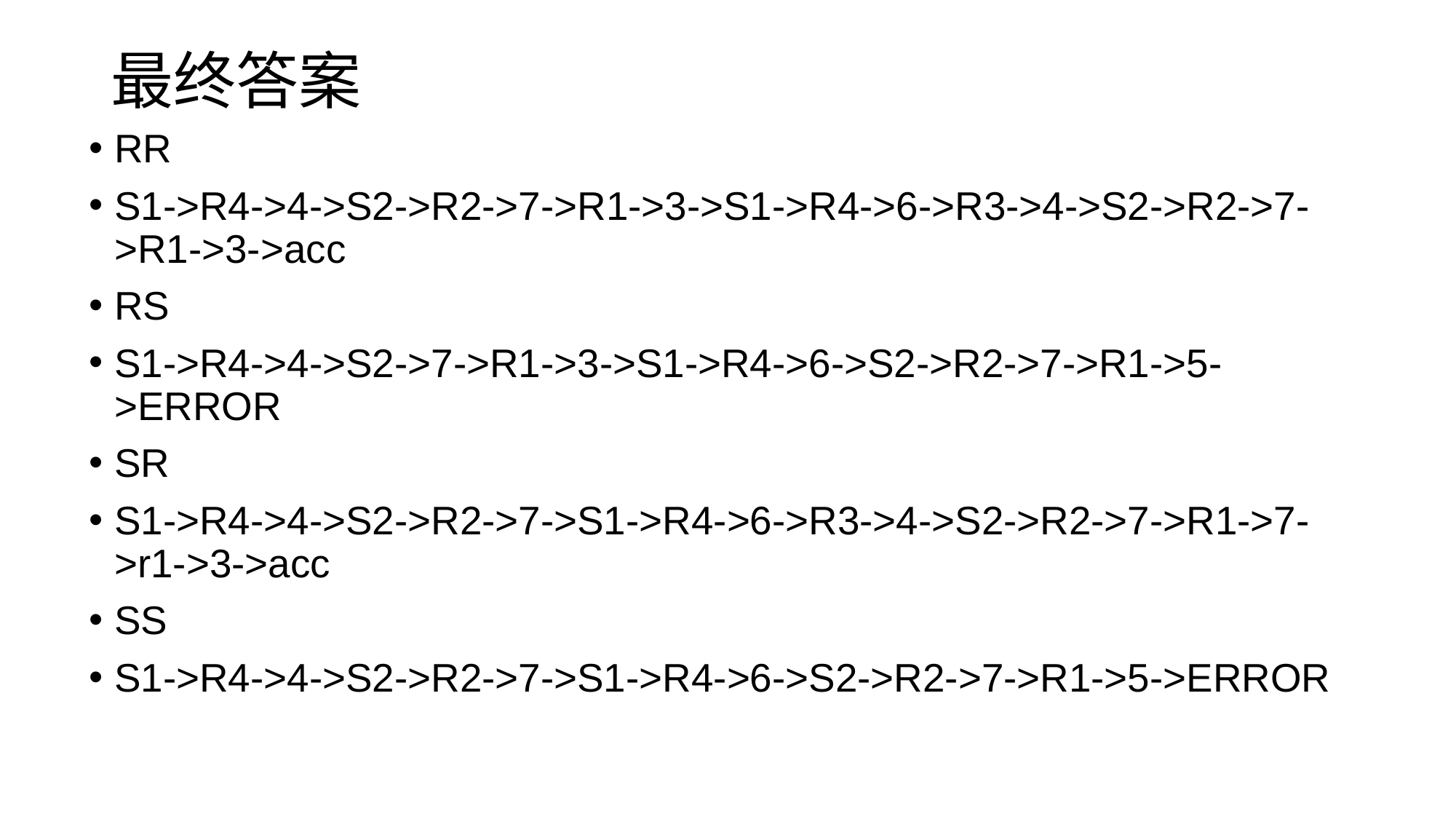

# 最终答案
RR
S1->R4->4->S2->R2->7->R1->3->S1->R4->6->R3->4->S2->R2->7->R1->3->acc
RS
S1->R4->4->S2->7->R1->3->S1->R4->6->S2->R2->7->R1->5->ERROR
SR
S1->R4->4->S2->R2->7->S1->R4->6->R3->4->S2->R2->7->R1->7->r1->3->acc
SS
S1->R4->4->S2->R2->7->S1->R4->6->S2->R2->7->R1->5->ERROR